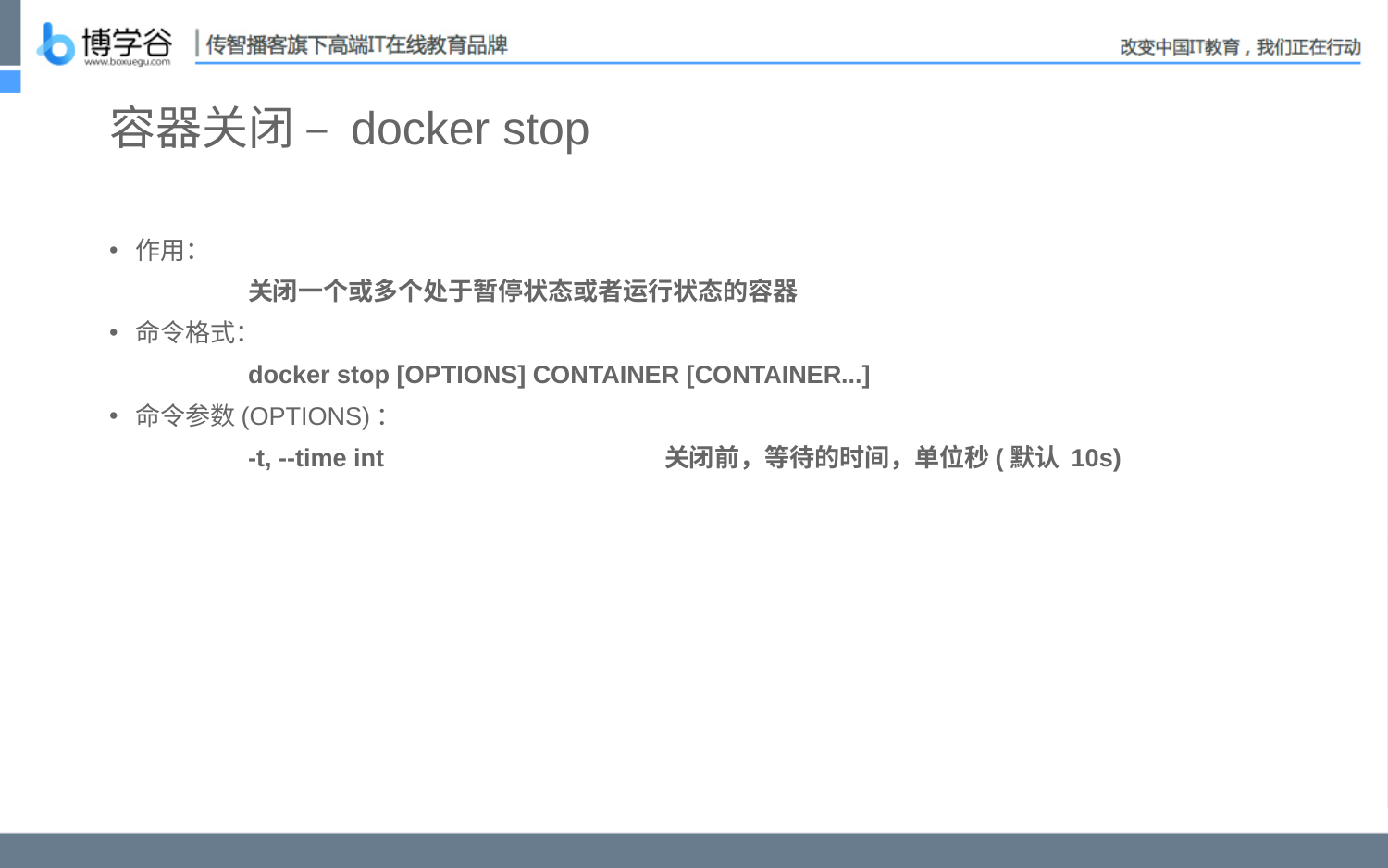

# 容器关闭 – docker stop
作用：
	关闭一个或多个处于暂停状态或者运行状态的容器
命令格式：
	docker stop [OPTIONS] CONTAINER [CONTAINER...]
命令参数(OPTIONS)：
	-t, --time int   		关闭前，等待的时间，单位秒(默认 10s)